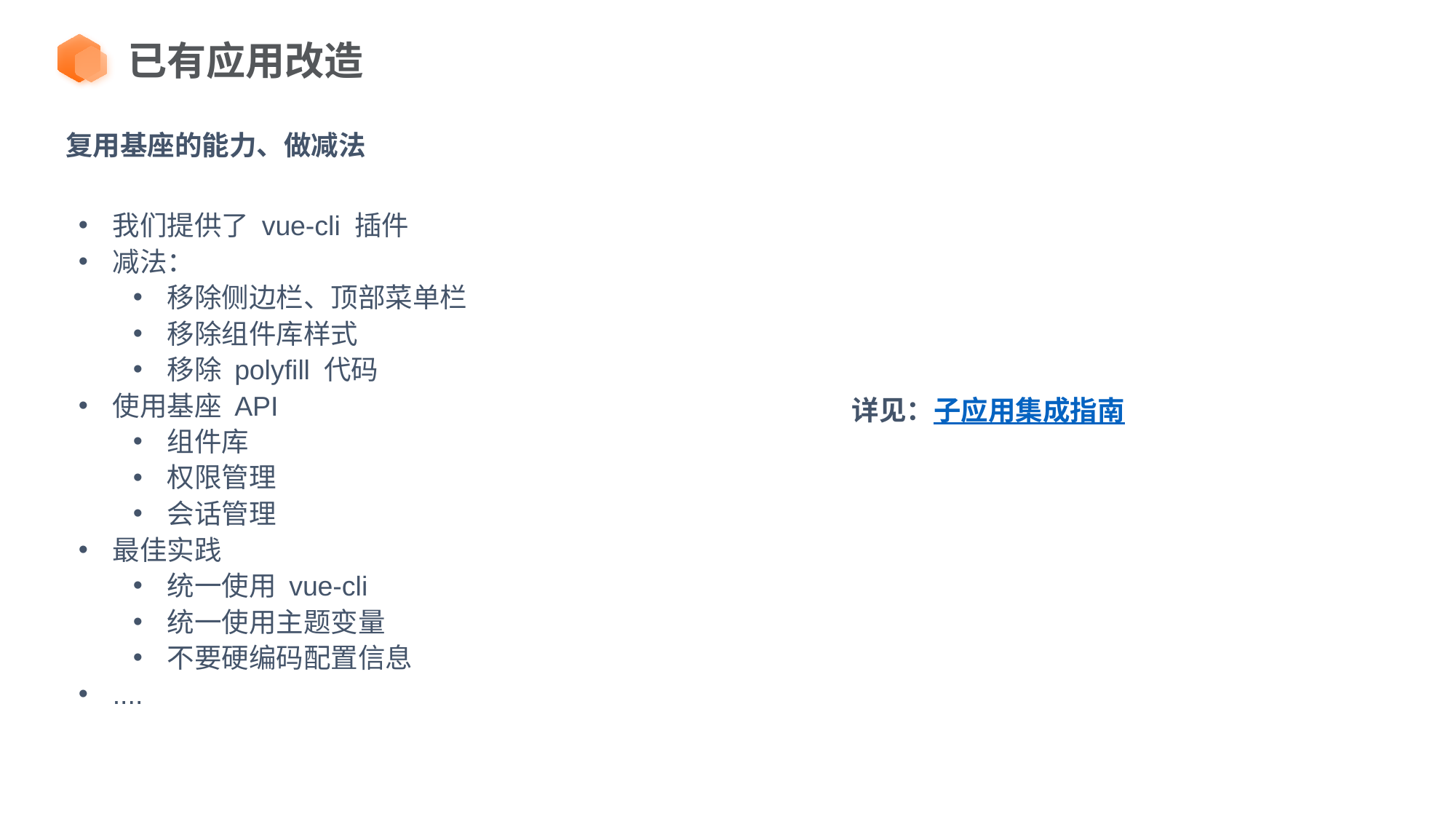

已有应用改造
复用基座的能力、做减法
我们提供了 vue-cli 插件
减法：
移除侧边栏、顶部菜单栏
移除组件库样式
移除 polyfill 代码
使用基座 API
组件库
权限管理
会话管理
最佳实践
统一使用 vue-cli
统一使用主题变量
不要硬编码配置信息
....
详见：子应用集成指南